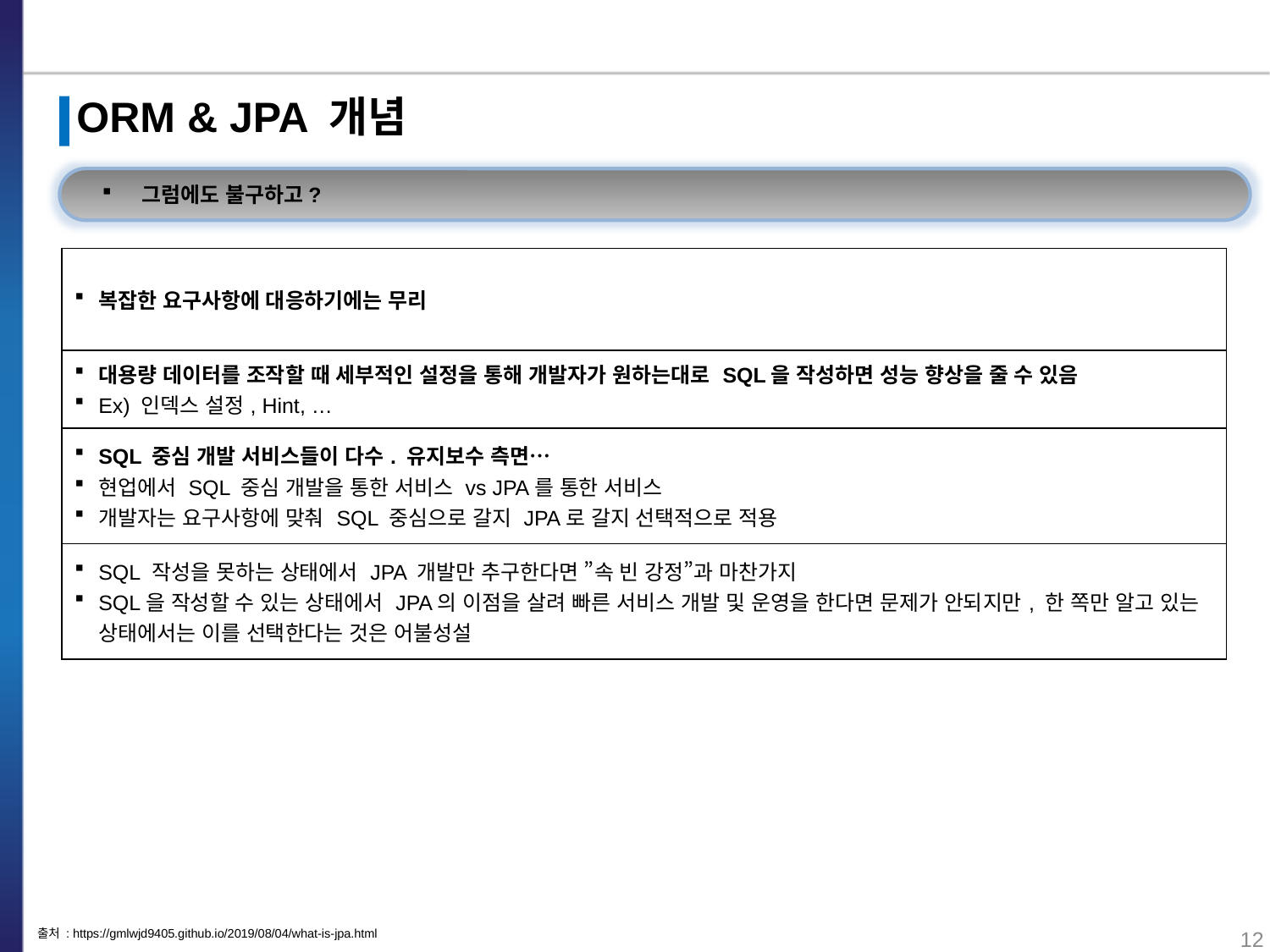

ORM & JPA 개념

그럼에도 불구하고?
| 복잡한 요구사항에 대응하기에는 무리 |
| --- |
| 대용량 데이터를 조작할 때 세부적인 설정을 통해 개발자가 원하는대로 SQL을 작성하면 성능 향상을 줄 수 있음 Ex) 인덱스 설정, Hint, … |
| SQL 중심 개발 서비스들이 다수. 유지보수 측면… 현업에서 SQL 중심 개발을 통한 서비스 vs JPA를 통한 서비스 개발자는 요구사항에 맞춰 SQL 중심으로 갈지 JPA로 갈지 선택적으로 적용 |
| SQL 작성을 못하는 상태에서 JPA 개발만 추구한다면 ”속 빈 강정”과 마찬가지 SQL을 작성할 수 있는 상태에서 JPA의 이점을 살려 빠른 서비스 개발 및 운영을 한다면 문제가 안되지만, 한 쪽만 알고 있는 상태에서는 이를 선택한다는 것은 어불성설 |
12
출처 : https://gmlwjd9405.github.io/2019/08/04/what-is-jpa.html